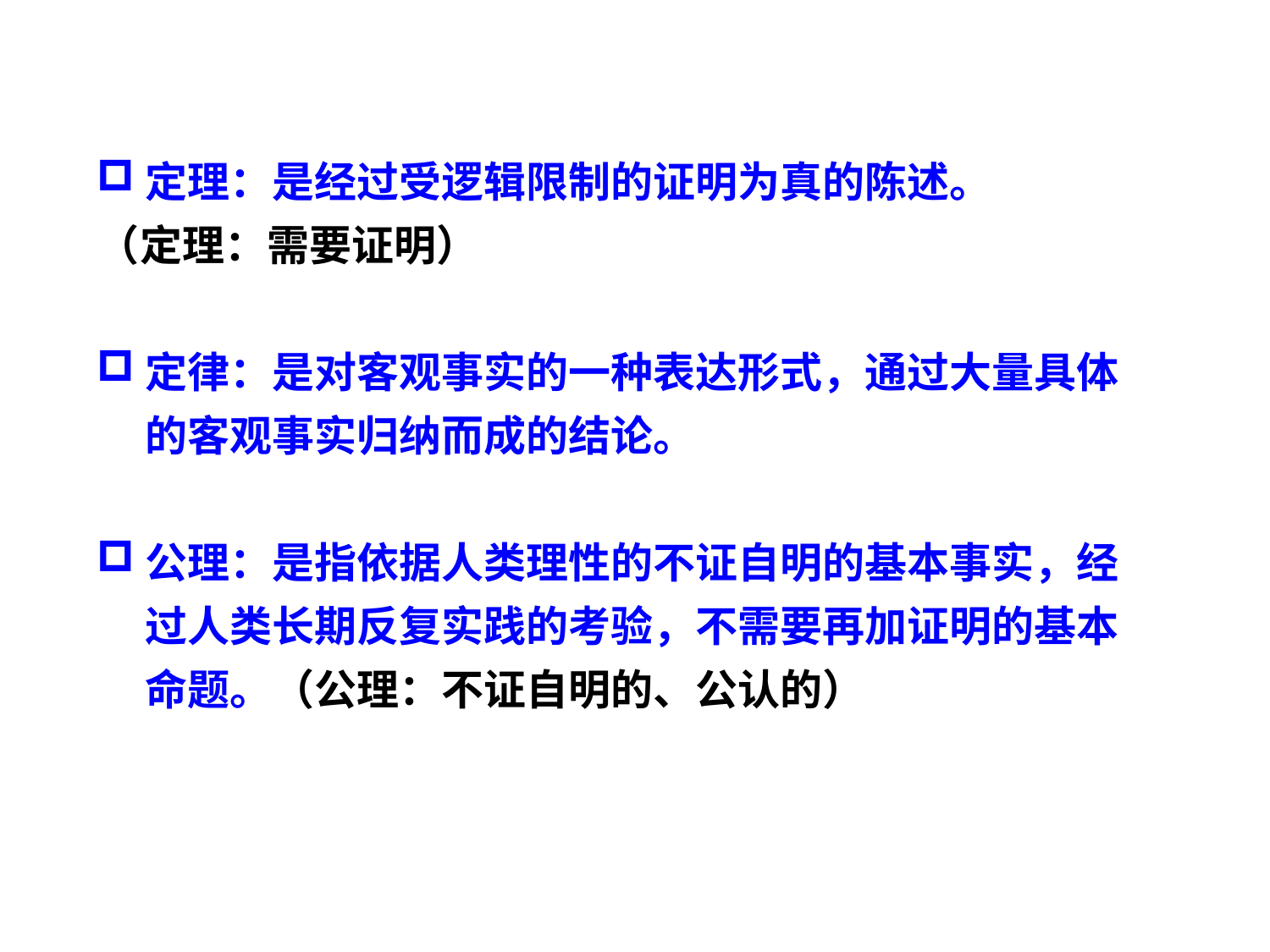

定理：是经过受逻辑限制的证明为真的陈述。
（定理：需要证明）

定律：是对客观事实的一种表达形式，通过大量具体的客观事实归纳而成的结论。

公理：是指依据人类理性的不证自明的基本事实，经过人类长期反复实践的考验，不需要再加证明的基本命题。（公理：不证自明的、公认的）

3